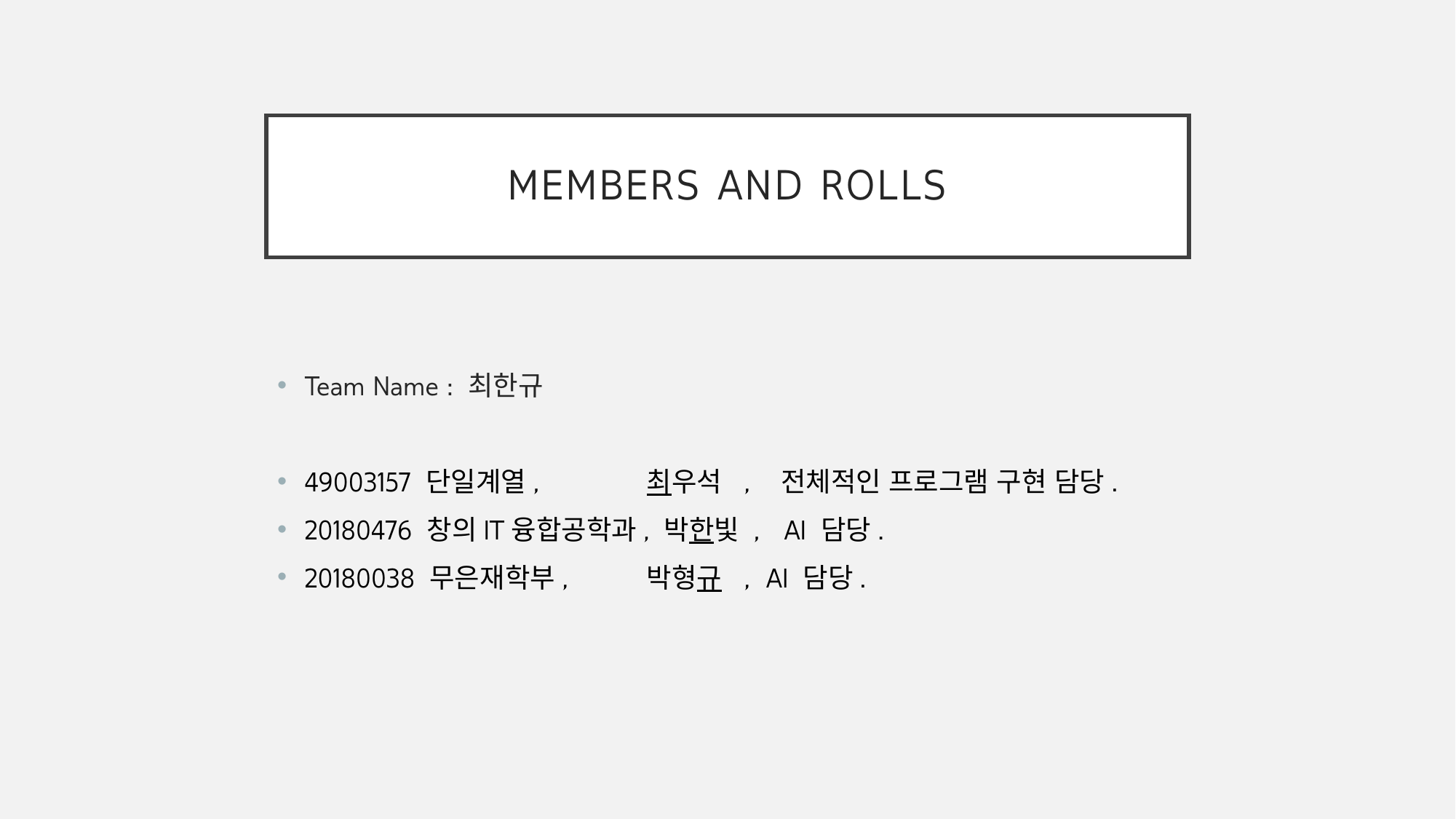

# Members and Rolls

Team Name : 최한규

49003157 단일계열,  	 최우석  ,   전체적인 프로그램 구현 담당.
20180476 창의IT융합공학과, 박한빛 ,   AI 담당.
20180038 무은재학부,	 박형규  ,  AI 담당.